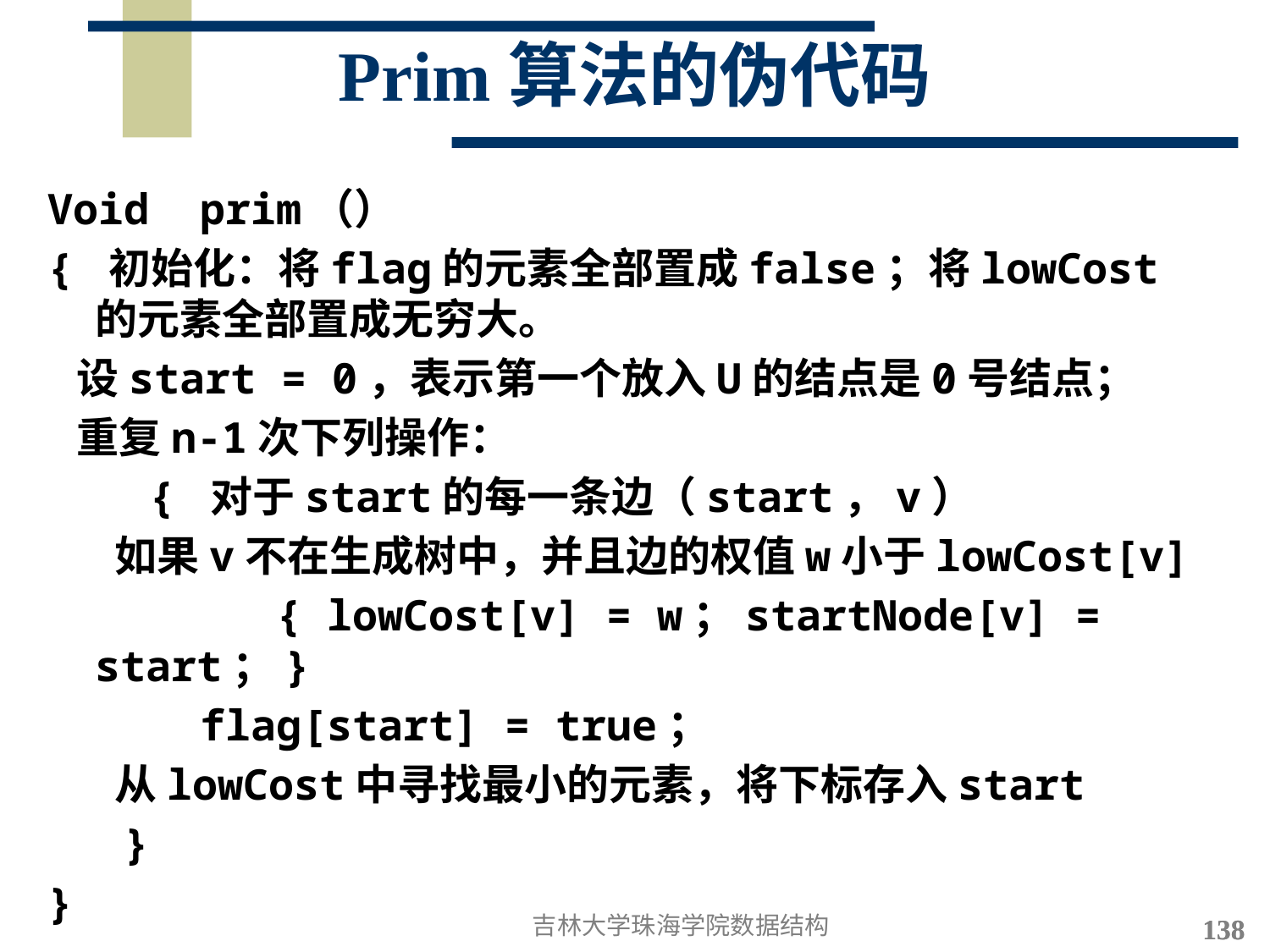

# Prim算法的伪代码
Void  prim（）
{ 初始化：将flag的元素全部置成false；将lowCost的元素全部置成无穷大。
  设start = 0，表示第一个放入U的结点是0号结点；
  重复n-1次下列操作：
    { 对于start的每一条边（start，v）
      如果v不在生成树中，并且边的权值w小于lowCost[v]
         { lowCost[v] = w；startNode[v] = start；}
      flag[start] = true；
      从lowCost中寻找最小的元素，将下标存入start
   }
}
138
吉林大学珠海学院数据结构